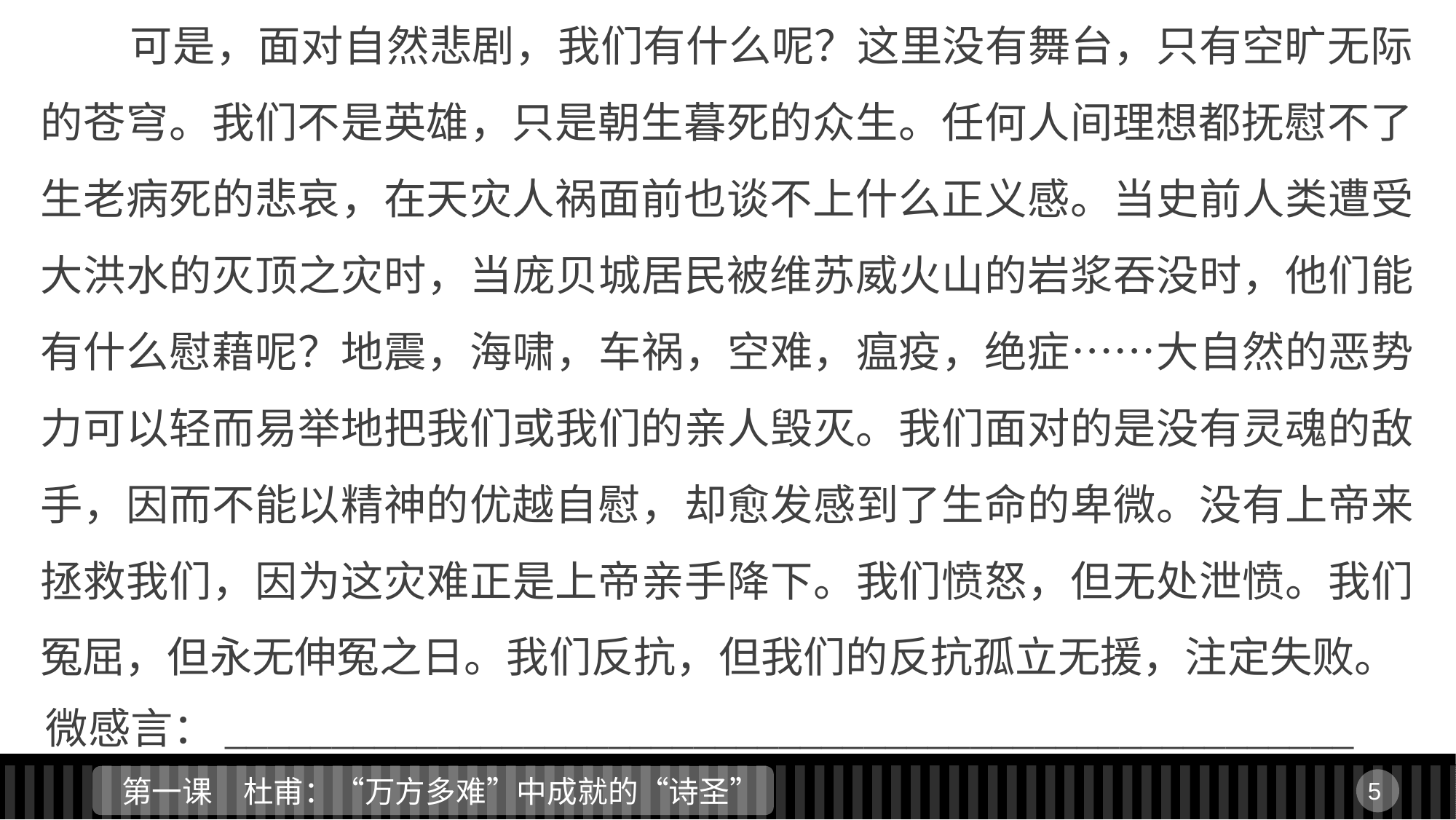

可是，面对自然悲剧，我们有什么呢？这里没有舞台，只有空旷无际的苍穹。我们不是英雄，只是朝生暮死的众生。任何人间理想都抚慰不了生老病死的悲哀，在天灾人祸面前也谈不上什么正义感。当史前人类遭受大洪水的灭顶之灾时，当庞贝城居民被维苏威火山的岩浆吞没时，他们能有什么慰藉呢？地震，海啸，车祸，空难，瘟疫，绝症……大自然的恶势力可以轻而易举地把我们或我们的亲人毁灭。我们面对的是没有灵魂的敌手，因而不能以精神的优越自慰，却愈发感到了生命的卑微。没有上帝来拯救我们，因为这灾难正是上帝亲手降下。我们愤怒，但无处泄愤。我们冤屈，但永无伸冤之日。我们反抗，但我们的反抗孤立无援，注定失败。
微感言：_____________________________________________________